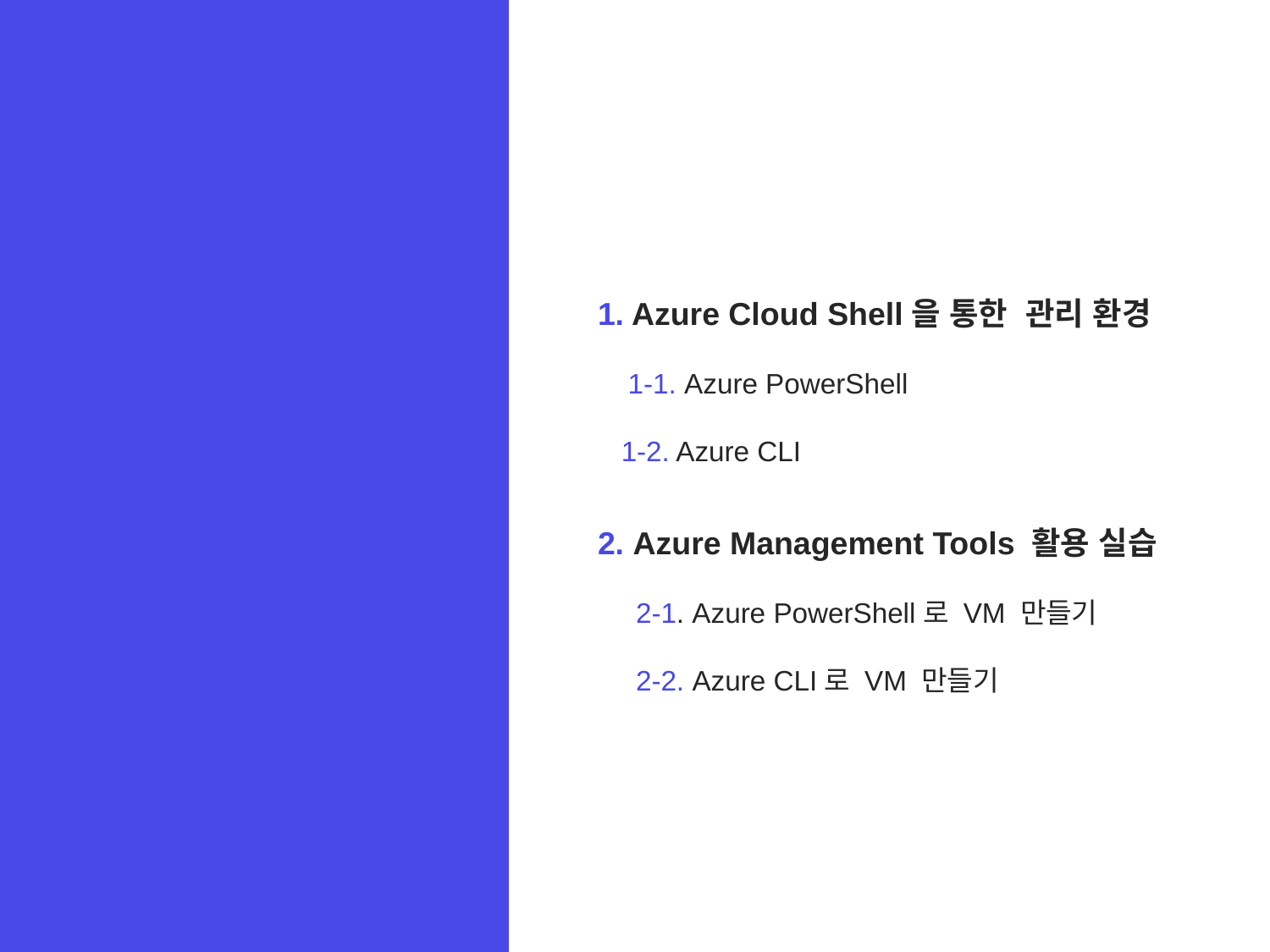

1. Azure Cloud Shell을 통한  관리 환경
   1-1. Azure PowerShell
   1-2. Azure CLI
2. Azure Management Tools 활용 실습
    2-1. Azure PowerShell로 VM 만들기
    2-2. Azure CLI로 VM 만들기
# Overview
Azure Cloud Shell / PowerShell / CLI